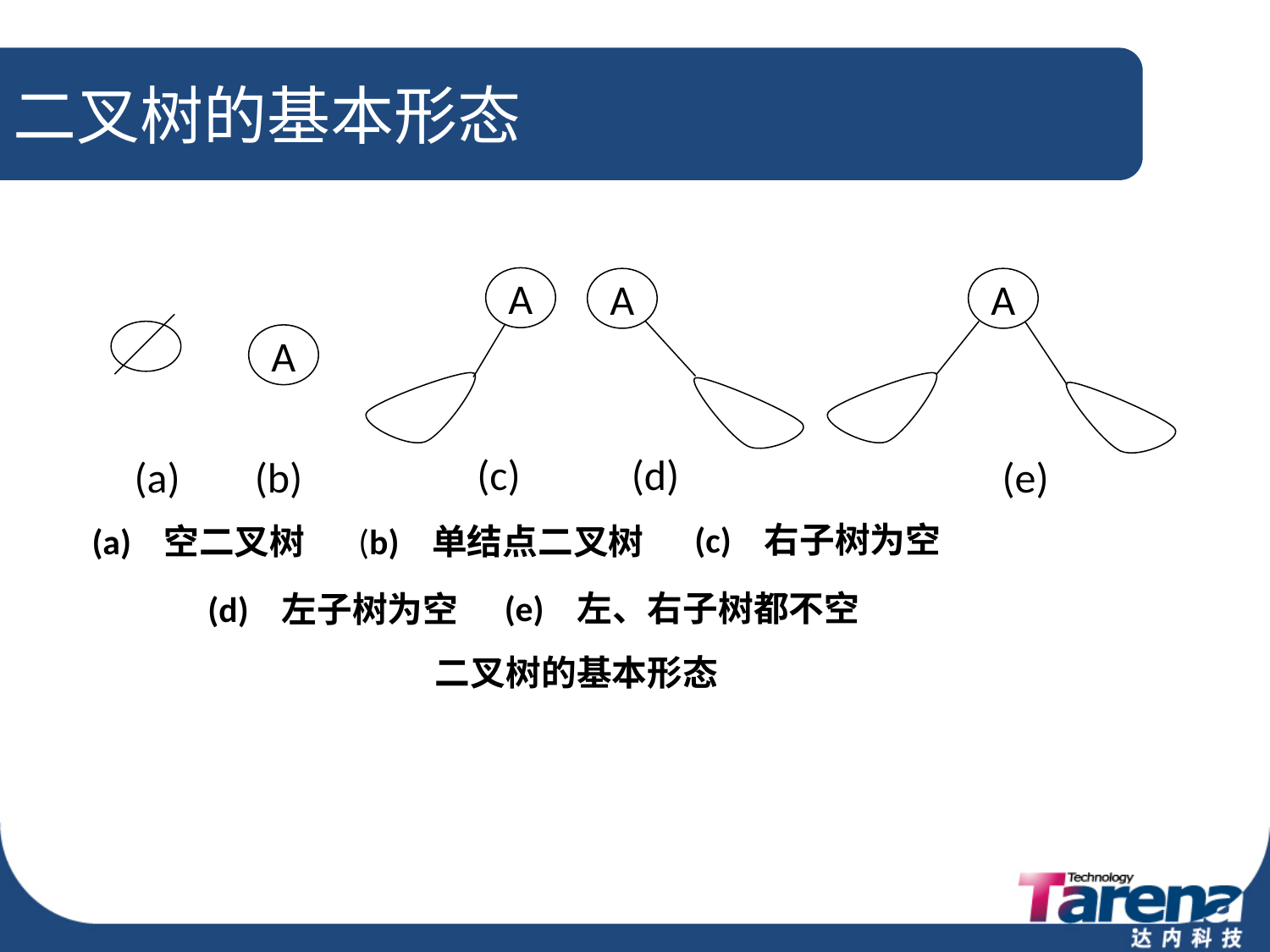

# 二叉树的基本形态
A

A

A

A
(c)
(d)
(a)
(b)
(e)
(c)   右子树为空
(a)   空二叉树
(b)   单结点二叉树
(e)   左、右子树都不空
(d)   左子树为空
二叉树的基本形态